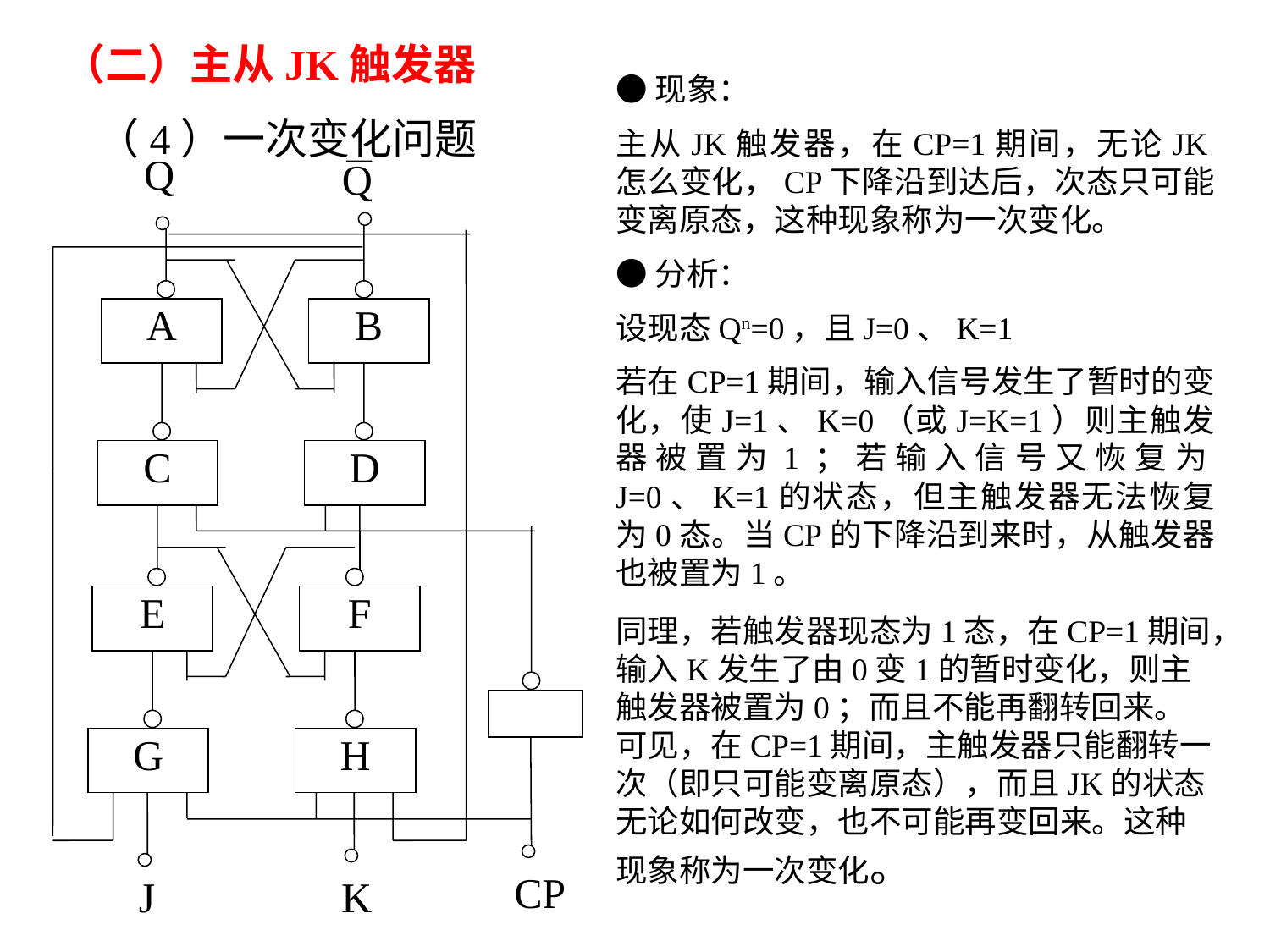

（二）主从JK触发器
●现象：
主从JK触发器，在CP=1期间，无论JK怎么变化，CP下降沿到达后，次态只可能变离原态，这种现象称为一次变化。
●分析：
设现态Qn=0，且J=0、K=1
若在CP=1期间，输入信号发生了暂时的变化，使J=1、K=0（或J=K=1）则主触发器被置为1；若输入信号又恢复为J=0、K=1的状态，但主触发器无法恢复为0态。当CP的下降沿到来时，从触发器也被置为1。
同理，若触发器现态为1态，在CP=1期间，输入K发生了由0变1的暂时变化，则主触发器被置为0；而且不能再翻转回来。可见，在CP=1期间，主触发器只能翻转一次（即只可能变离原态），而且JK的状态无论如何改变，也不可能再变回来。这种现象称为一次变化。
（4）一次变化问题
Q
Q

A
B

C
D

E
F

G
H

CP
J
K